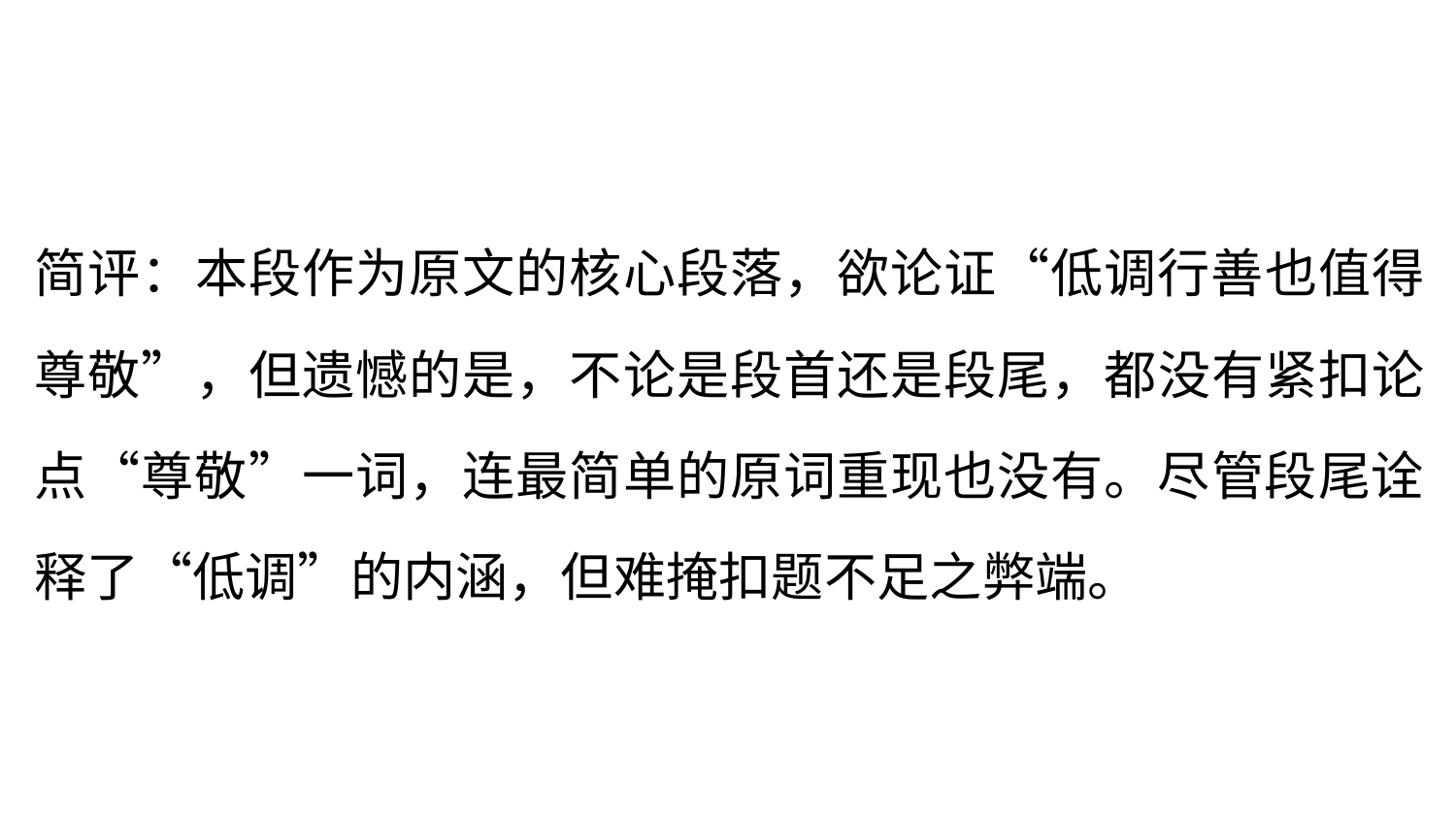

简评：本段作为原文的核心段落，欲论证“低调行善也值得尊敬”，但遗憾的是，不论是段首还是段尾，都没有紧扣论点“尊敬”一词，连最简单的原词重现也没有。尽管段尾诠释了“低调”的内涵，但难掩扣题不足之弊端。